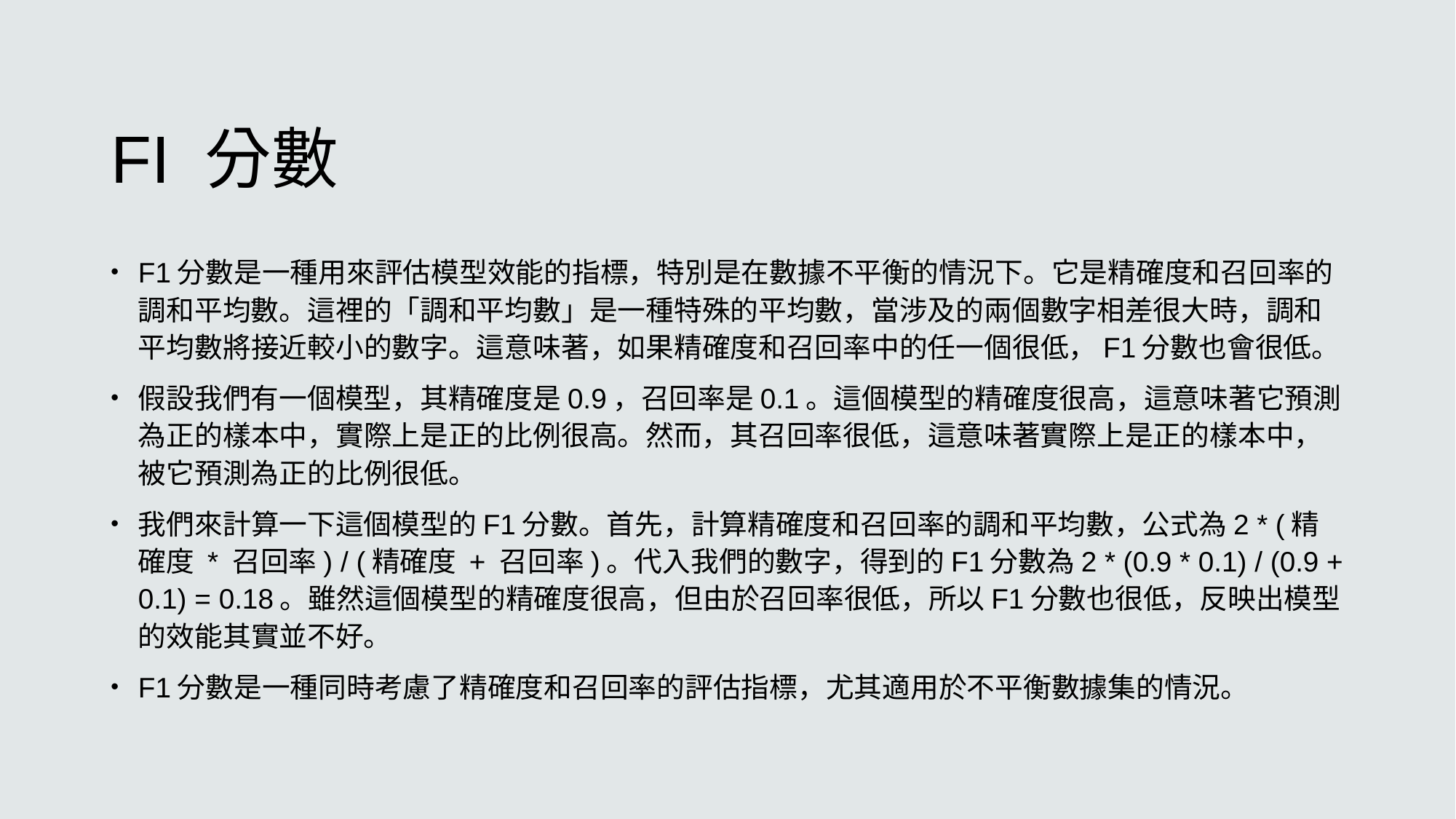

# FI 分數
F1分數是一種用來評估模型效能的指標，特別是在數據不平衡的情況下。它是精確度和召回率的調和平均數。這裡的「調和平均數」是一種特殊的平均數，當涉及的兩個數字相差很大時，調和平均數將接近較小的數字。這意味著，如果精確度和召回率中的任一個很低，F1分數也會很低。
假設我們有一個模型，其精確度是0.9，召回率是0.1。這個模型的精確度很高，這意味著它預測為正的樣本中，實際上是正的比例很高。然而，其召回率很低，這意味著實際上是正的樣本中，被它預測為正的比例很低。
我們來計算一下這個模型的F1分數。首先，計算精確度和召回率的調和平均數，公式為2 * (精確度 * 召回率) / (精確度 + 召回率)。代入我們的數字，得到的F1分數為2 * (0.9 * 0.1) / (0.9 + 0.1) = 0.18。雖然這個模型的精確度很高，但由於召回率很低，所以F1分數也很低，反映出模型的效能其實並不好。
F1分數是一種同時考慮了精確度和召回率的評估指標，尤其適用於不平衡數據集的情況。